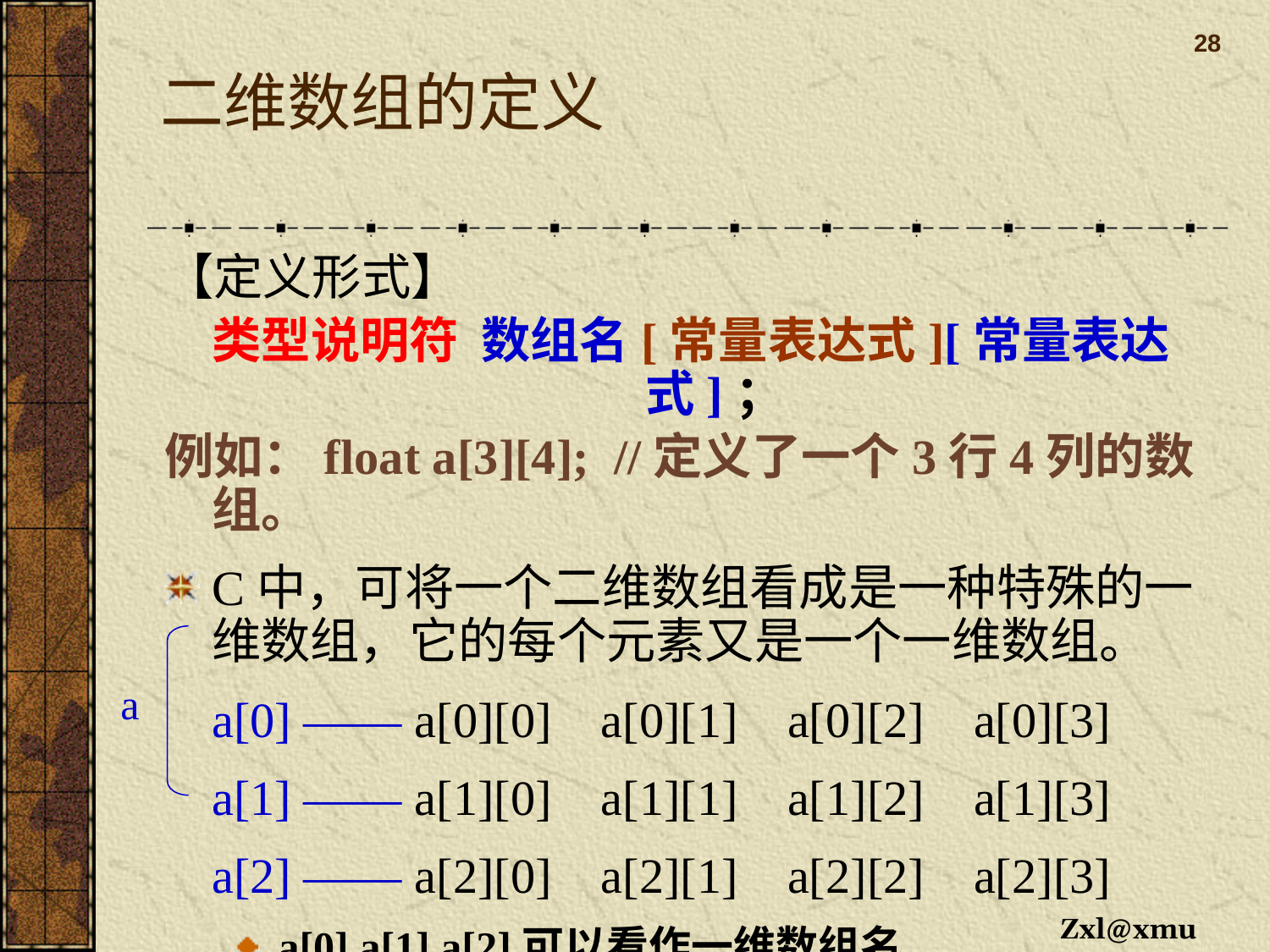

28
# 二维数组的定义
【定义形式】
类型说明符  数组名[常量表达式][常量表达式]；
例如：float a[3][4];  //定义了一个3行4列的数组。
C中，可将一个二维数组看成是一种特殊的一维数组，它的每个元素又是一个一维数组。
	a[0] —— a[0][0]    a[0][1]    a[0][2]    a[0][3]
	a[1] —— a[1][0]    a[1][1]    a[1][2]    a[1][3]
	a[2] —— a[2][0]    a[2][1]    a[2][2]    a[2][3]
 a[0],a[1],a[2]可以看作一维数组名

a